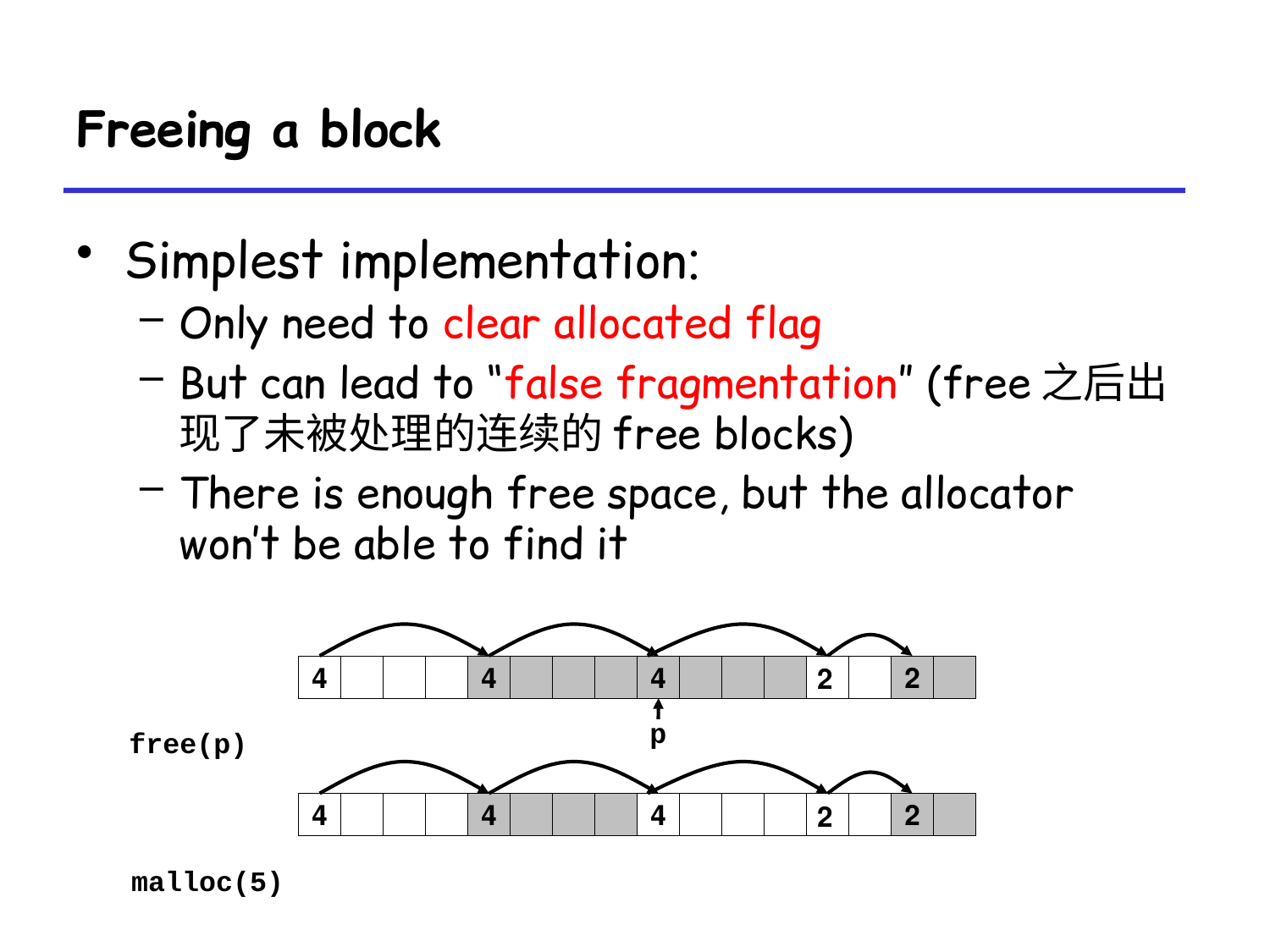

# Freeing a block
Simplest implementation:
Only need to clear allocated flag
But can lead to “false fragmentation” (free之后出现了未被处理的连续的free blocks)
There is enough free space, but the allocator won’t be able to find it

4

2
4

4

2

p
free(p)

2
4

4

4

2

malloc(5)
64